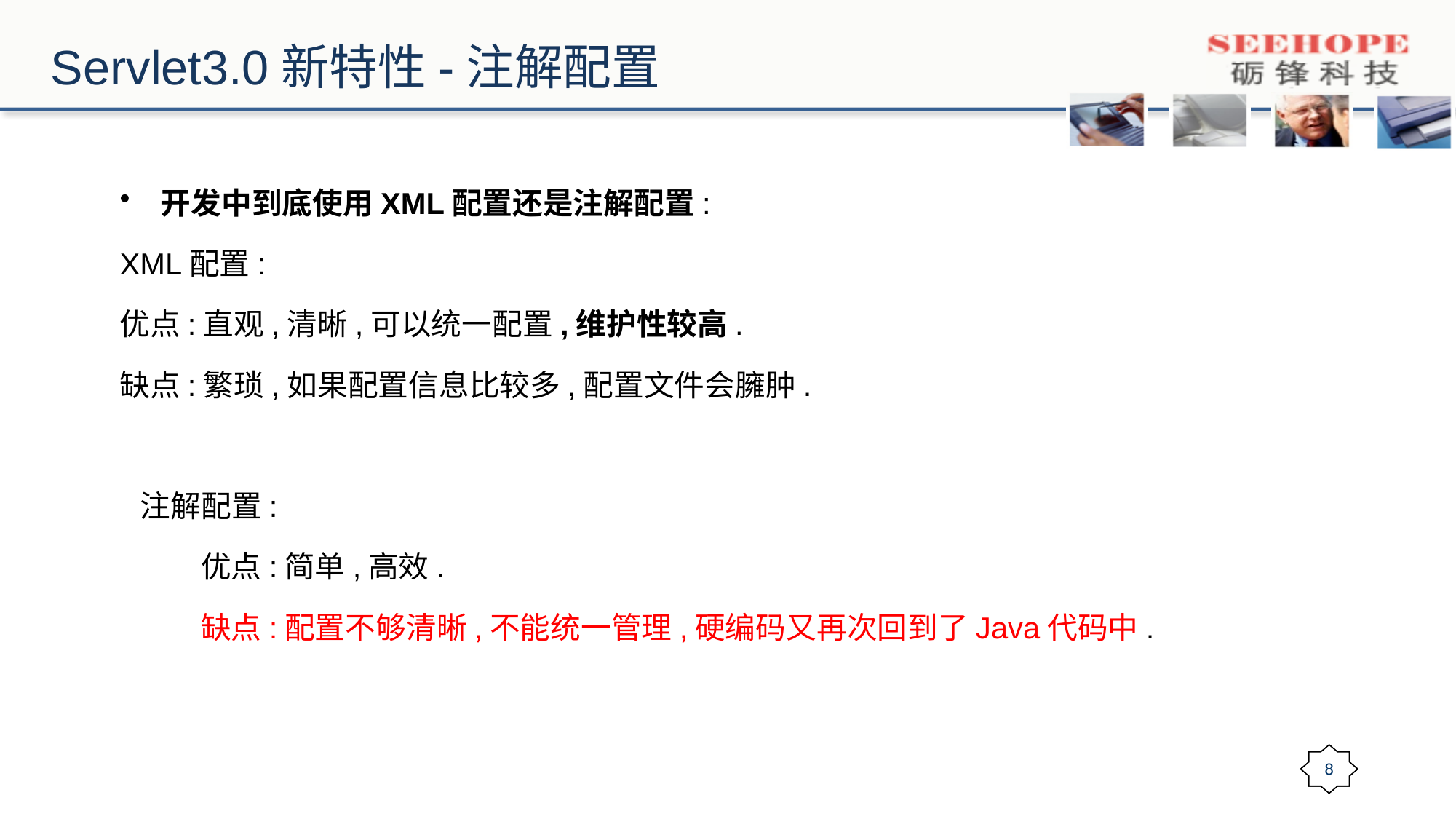

# Servlet3.0新特性-注解配置
开发中到底使用XML配置还是注解配置:
XML配置:
优点:直观,清晰,可以统一配置,维护性较高.
缺点:繁琐,如果配置信息比较多,配置文件会臃肿.

  注解配置:
           优点:简单,高效.
           缺点:配置不够清晰,不能统一管理,硬编码又再次回到了Java代码中.